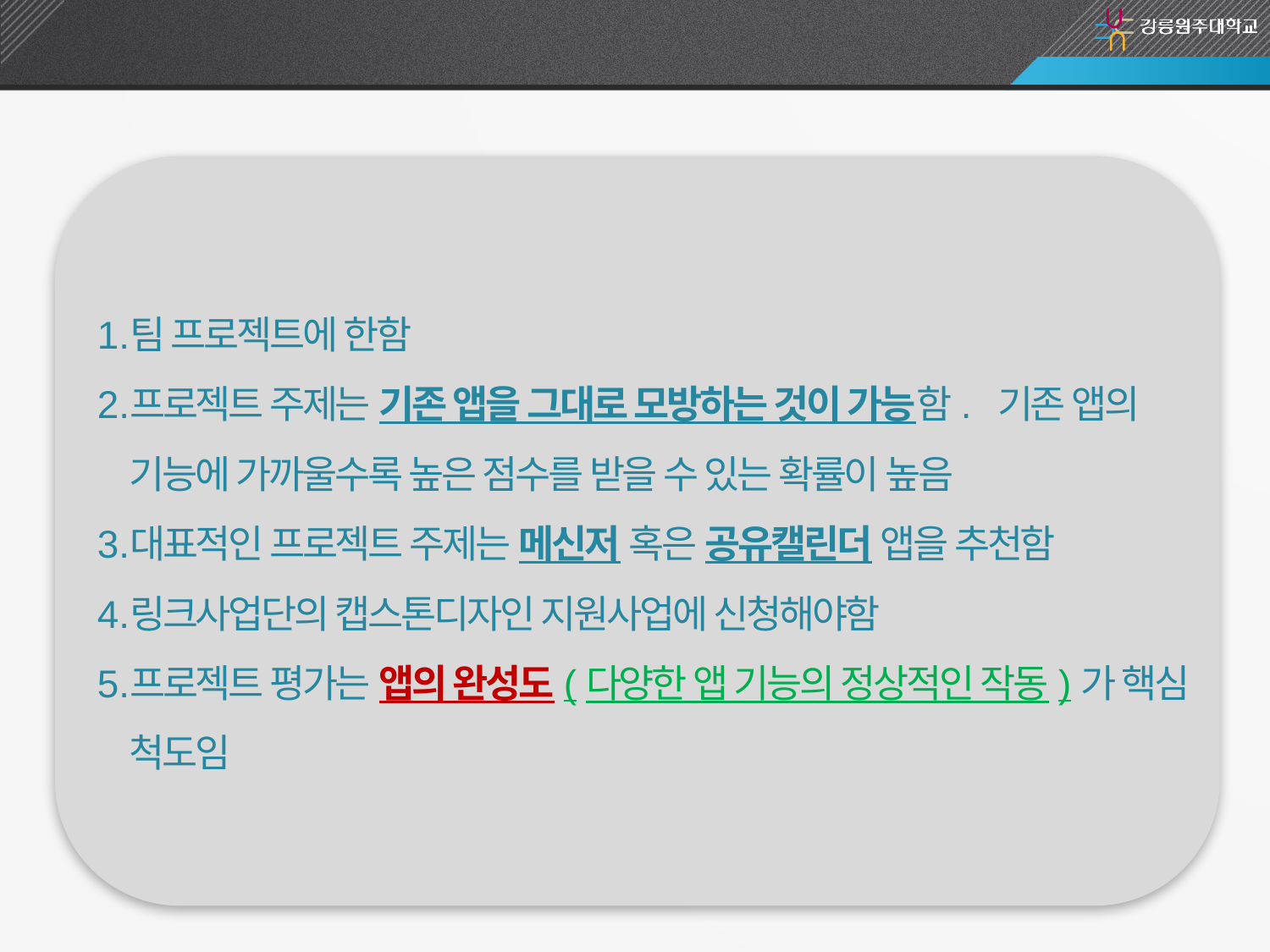

프로젝트 관련 유의사항

팀 프로젝트에 한함
프로젝트 주제는 기존 앱을 그대로 모방하는 것이 가능함.  기존 앱의 기능에 가까울수록 높은 점수를 받을 수 있는 확률이 높음
대표적인 프로젝트 주제는 메신저 혹은 공유캘린더 앱을 추천함
링크사업단의 캡스톤디자인 지원사업에 신청해야함
프로젝트 평가는 앱의 완성도(다양한 앱 기능의 정상적인 작동)가 핵심 척도임